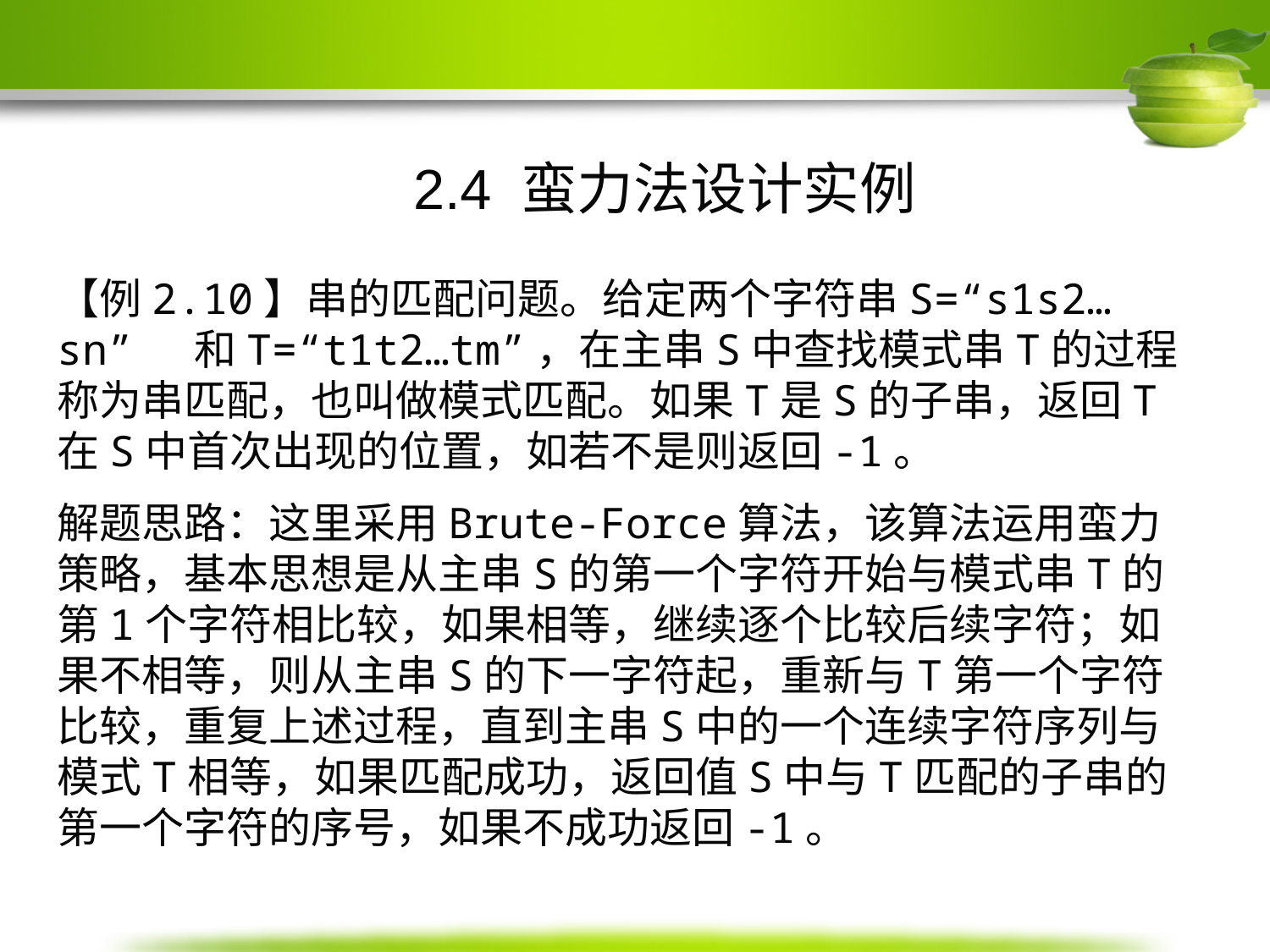

2.4 蛮力法设计实例
【例2.10】串的匹配问题。给定两个字符串S=“s1s2…sn”  和T=“t1t2…tm”，在主串S中查找模式串T的过程称为串匹配，也叫做模式匹配。如果T是S的子串，返回T在S中首次出现的位置，如若不是则返回-1。
解题思路：这里采用Brute-Force算法，该算法运用蛮力策略，基本思想是从主串S的第一个字符开始与模式串T的第1个字符相比较，如果相等，继续逐个比较后续字符；如果不相等，则从主串S的下一字符起，重新与T第一个字符比较，重复上述过程，直到主串S中的一个连续字符序列与模式T相等，如果匹配成功，返回值S中与T匹配的子串的第一个字符的序号，如果不成功返回-1。